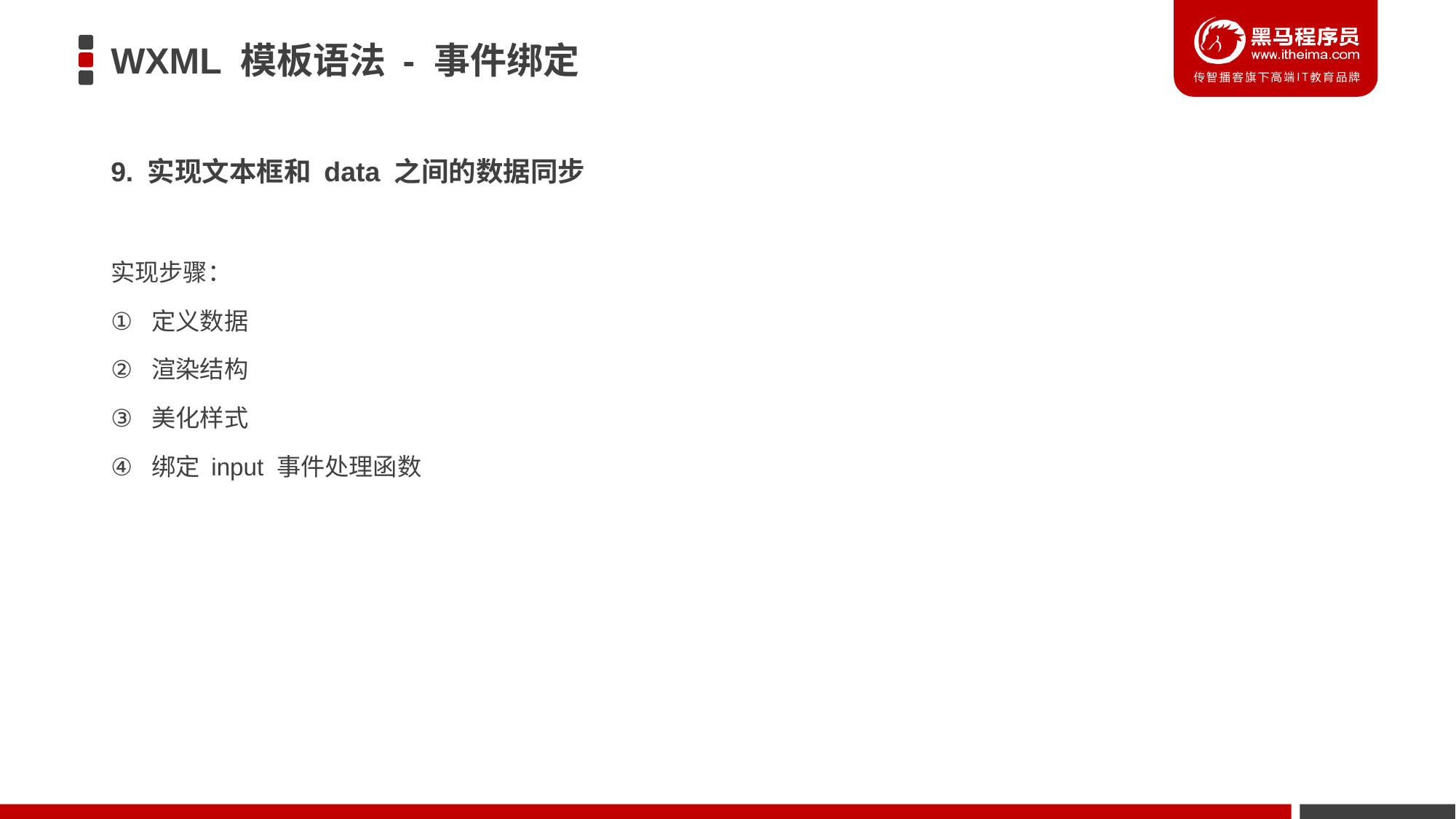

# WXML 模板语法 - 事件绑定
9. 实现文本框和 data 之间的数据同步
实现步骤：
定义数据
渲染结构
美化样式
绑定 input 事件处理函数